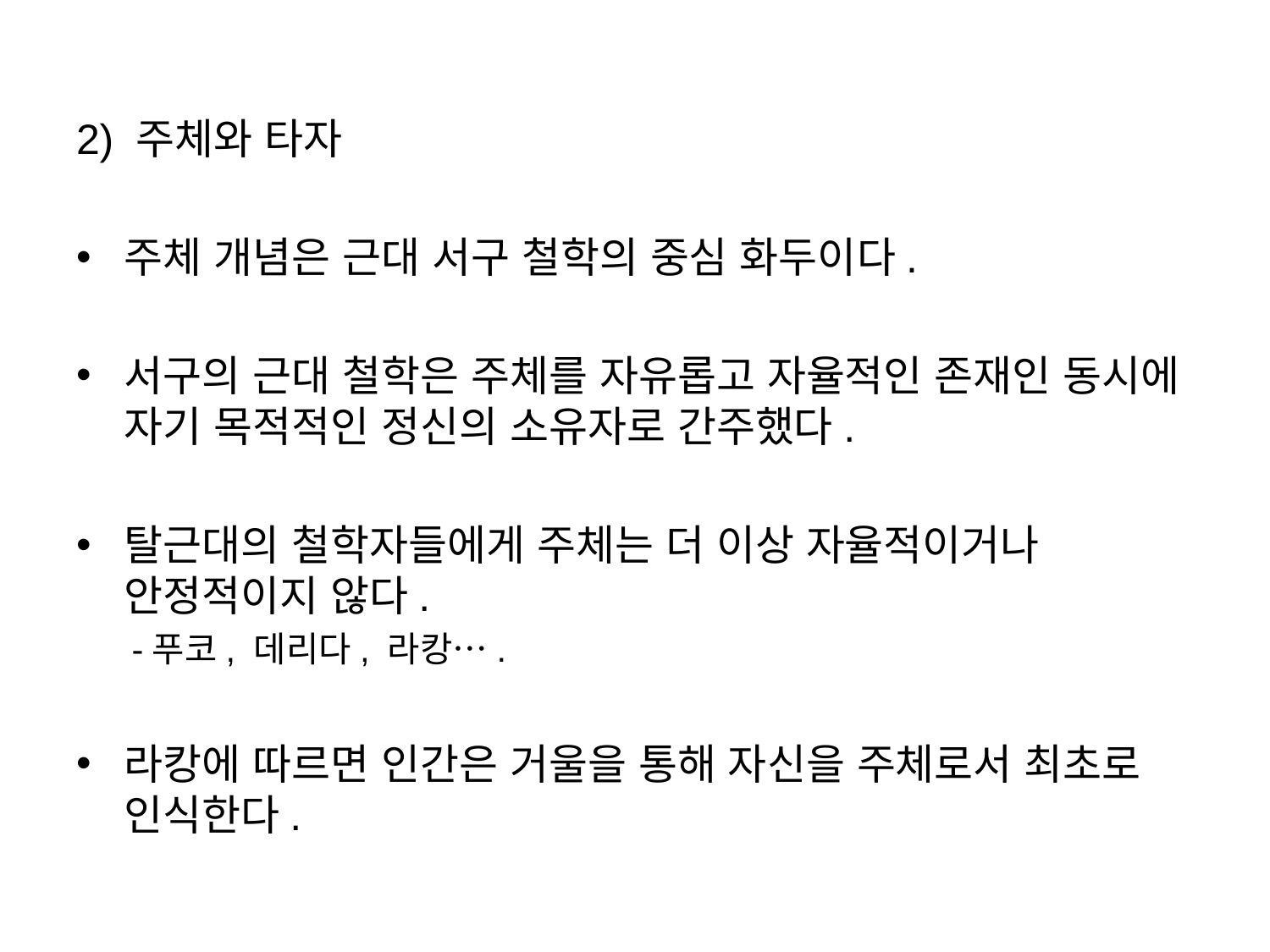

2) 주체와 타자

주체 개념은 근대 서구 철학의 중심 화두이다.

서구의 근대 철학은 주체를 자유롭고 자율적인 존재인 동시에 자기 목적적인 정신의 소유자로 간주했다.

탈근대의 철학자들에게 주체는 더 이상 자율적이거나 안정적이지 않다.
-푸코, 데리다, 라캉….

라캉에 따르면 인간은 거울을 통해 자신을 주체로서 최초로 인식한다.